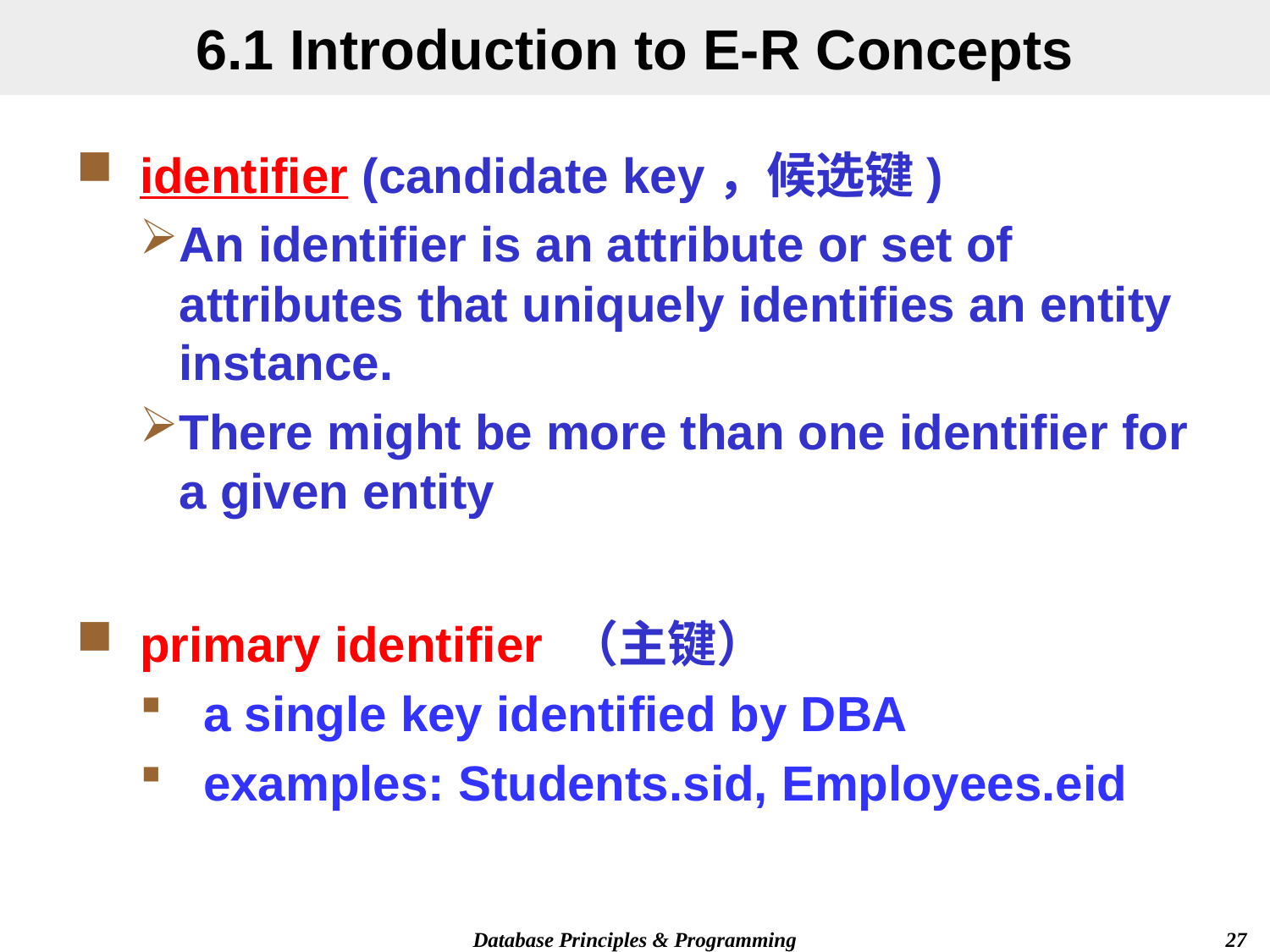

# 6.1 Introduction to E-R Concepts
identifier (candidate key，候选键)
An identifier is an attribute or set of attributes that uniquely identifies an entity instance.
There might be more than one identifier for a given entity

primary identifier （主键）
a single key identified by DBA
examples: Students.sid, Employees.eid

Database Principles & Programming
27